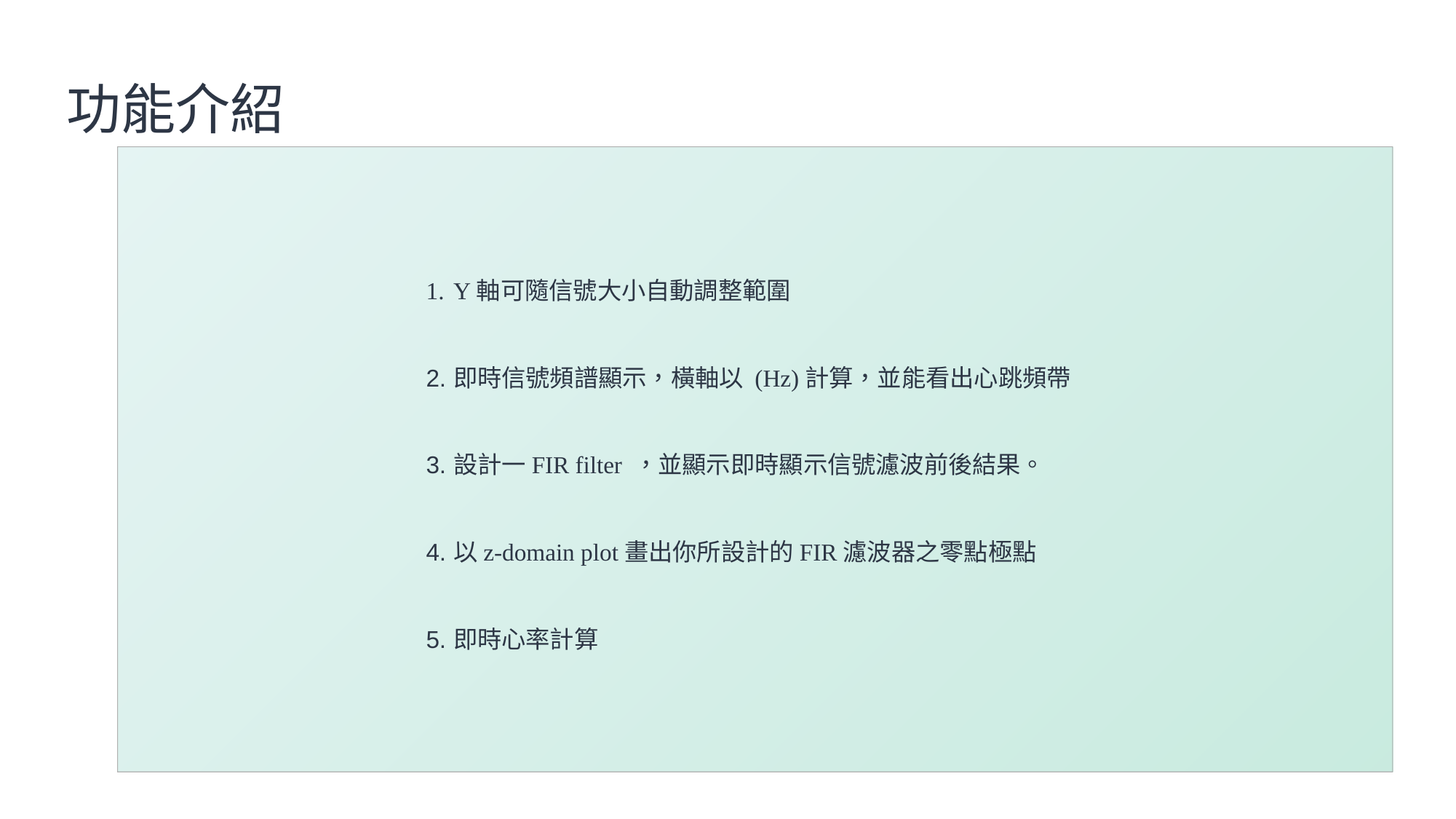

功能介紹
Y軸可隨信號大小自動調整範圍

即時信號頻譜顯示，橫軸以 (Hz)計算，並能看出心跳頻帶

設計一FIR filter ，並顯示即時顯示信號濾波前後結果。

以z-domain plot畫出你所設計的FIR濾波器之零點極點

即時心率計算